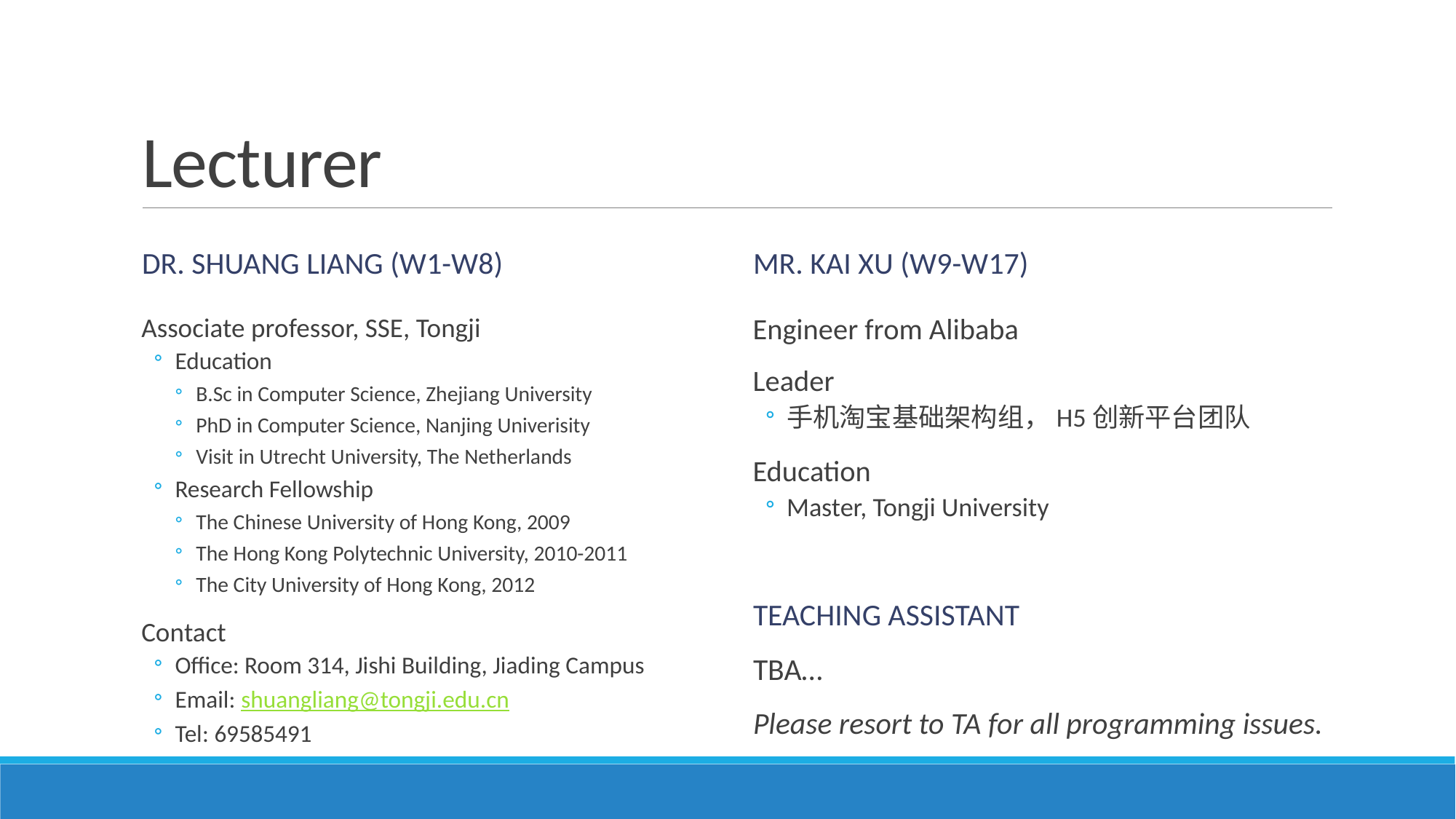

# Lecturer
Dr. Shuang liang (w1-w8)
Mr. Kai Xu (w9-w17)
Associate professor, SSE, Tongji
Education
B.Sc in Computer Science, Zhejiang University
PhD in Computer Science, Nanjing Univerisity
Visit in Utrecht University, The Netherlands
Research Fellowship
The Chinese University of Hong Kong, 2009
The Hong Kong Polytechnic University, 2010-2011
The City University of Hong Kong, 2012
Contact
Office: Room 314, Jishi Building, Jiading Campus
Email: shuangliang@tongji.edu.cn
Tel: 69585491
Engineer from Alibaba
Leader
手机淘宝基础架构组，H5创新平台团队
Education
Master, Tongji University
Teaching assistant
TBA…
Please resort to TA for all programming issues.